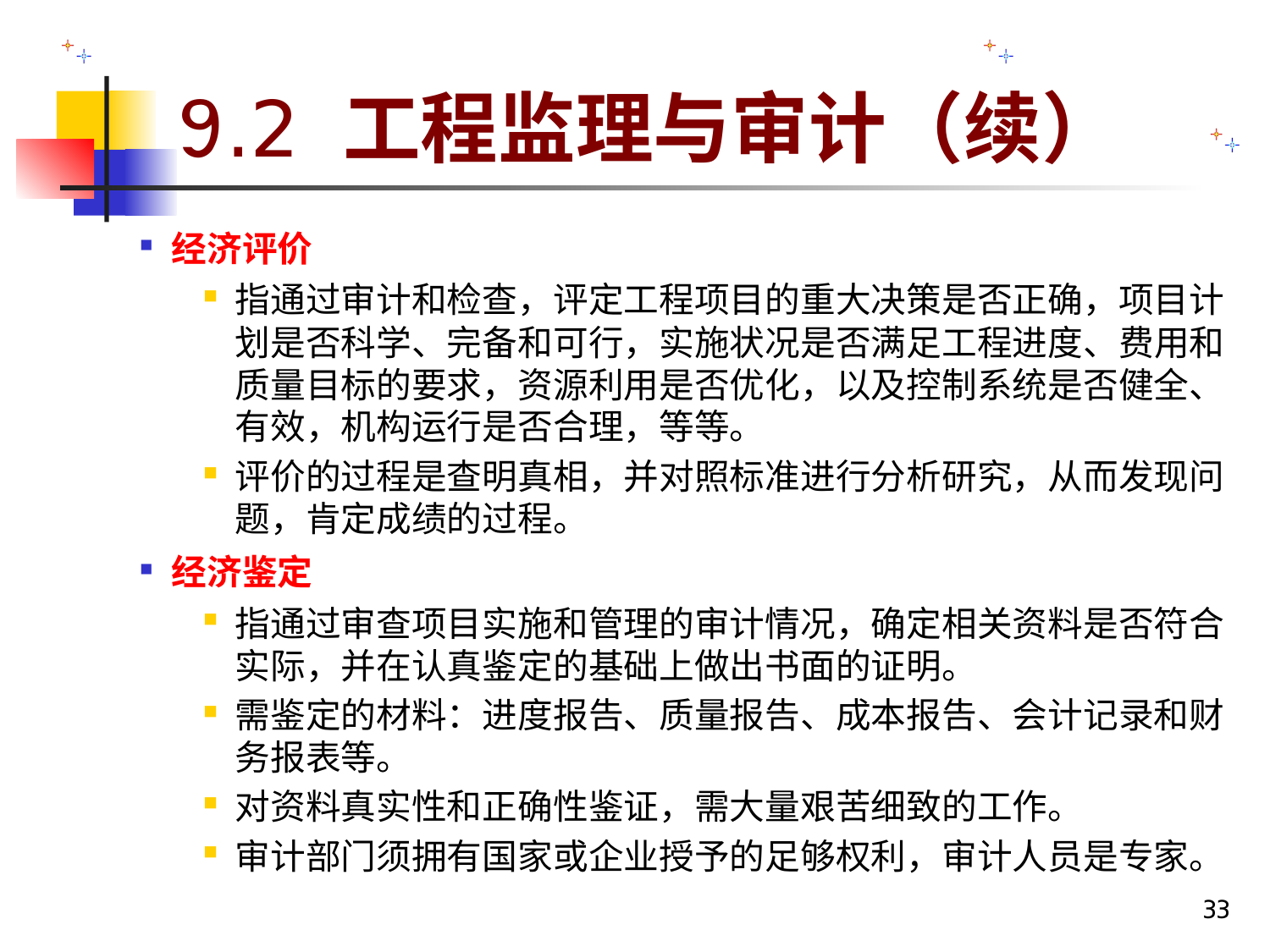

# 9.2 工程监理与审计（续）
经济评价
指通过审计和检查，评定工程项目的重大决策是否正确，项目计划是否科学、完备和可行，实施状况是否满足工程进度、费用和质量目标的要求，资源利用是否优化，以及控制系统是否健全、有效，机构运行是否合理，等等。
评价的过程是查明真相，并对照标准进行分析研究，从而发现问题，肯定成绩的过程。
经济鉴定
指通过审查项目实施和管理的审计情况，确定相关资料是否符合实际，并在认真鉴定的基础上做出书面的证明。
需鉴定的材料：进度报告、质量报告、成本报告、会计记录和财务报表等。
对资料真实性和正确性鉴证，需大量艰苦细致的工作。
审计部门须拥有国家或企业授予的足够权利，审计人员是专家。
33